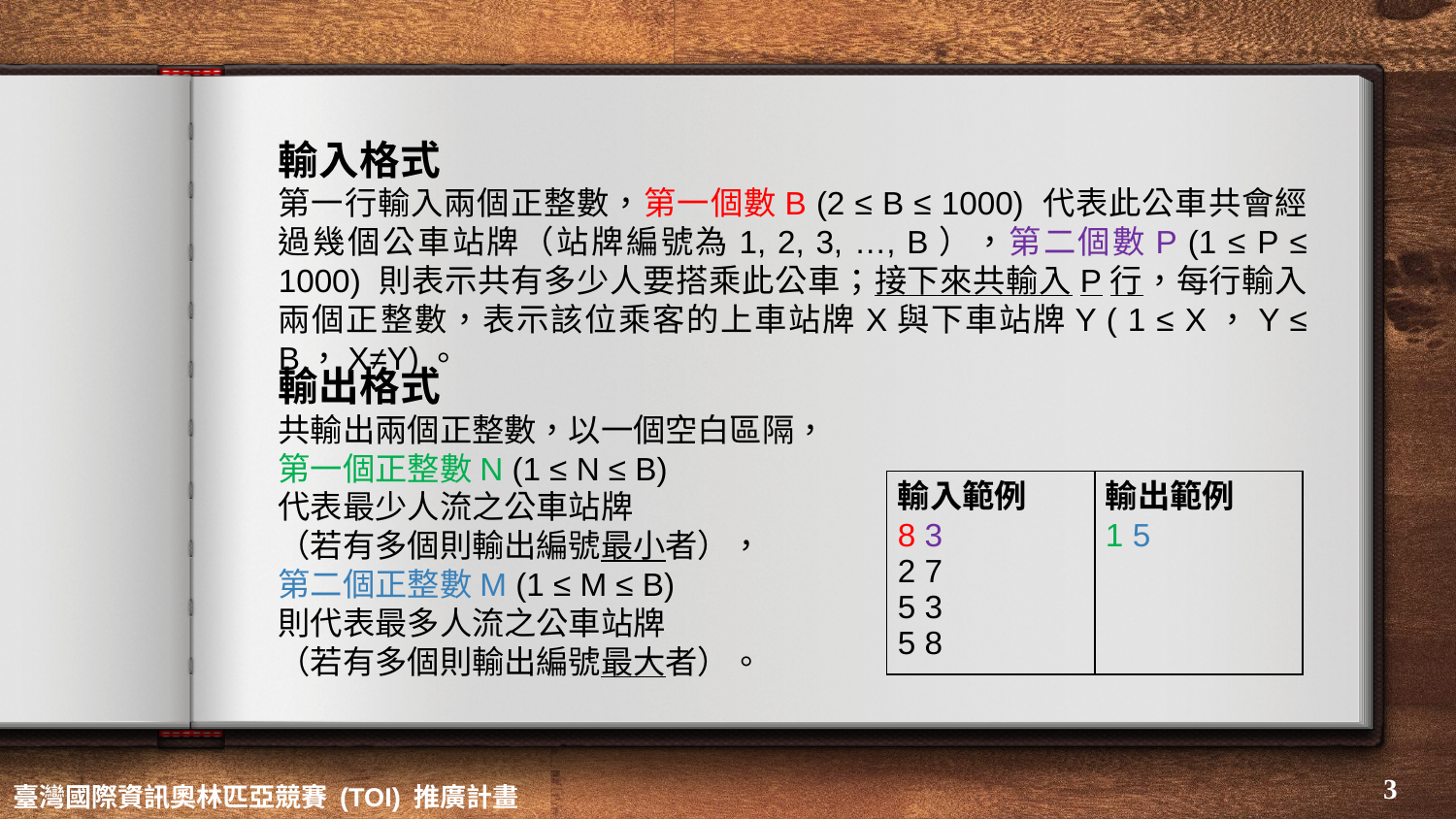

輸入格式
第一行輸入兩個正整數，第一個數B (2 ≤ B ≤ 1000) 代表此公車共會經過幾個公車站牌（站牌編號為1, 2, 3, …, B），第二個數P (1 ≤ P ≤ 1000) 則表示共有多少人要搭乘此公車；接下來共輸入P行，每行輸入兩個正整數，表示該位乘客的上車站牌X與下車站牌Y ( 1 ≤ X，Y ≤ B，X≠Y)。
輸出格式
共輸出兩個正整數，以一個空白區隔，
第一個正整數N (1 ≤ N ≤ B)
代表最少人流之公車站牌
（若有多個則輸出編號最小者），
第二個正整數M (1 ≤ M ≤ B)
則代表最多人流之公車站牌
（若有多個則輸出編號最大者）。
| 輸入範例 8 3 2 7 5 3 5 8 | 輸出範例 1 5 |
| --- | --- |
3